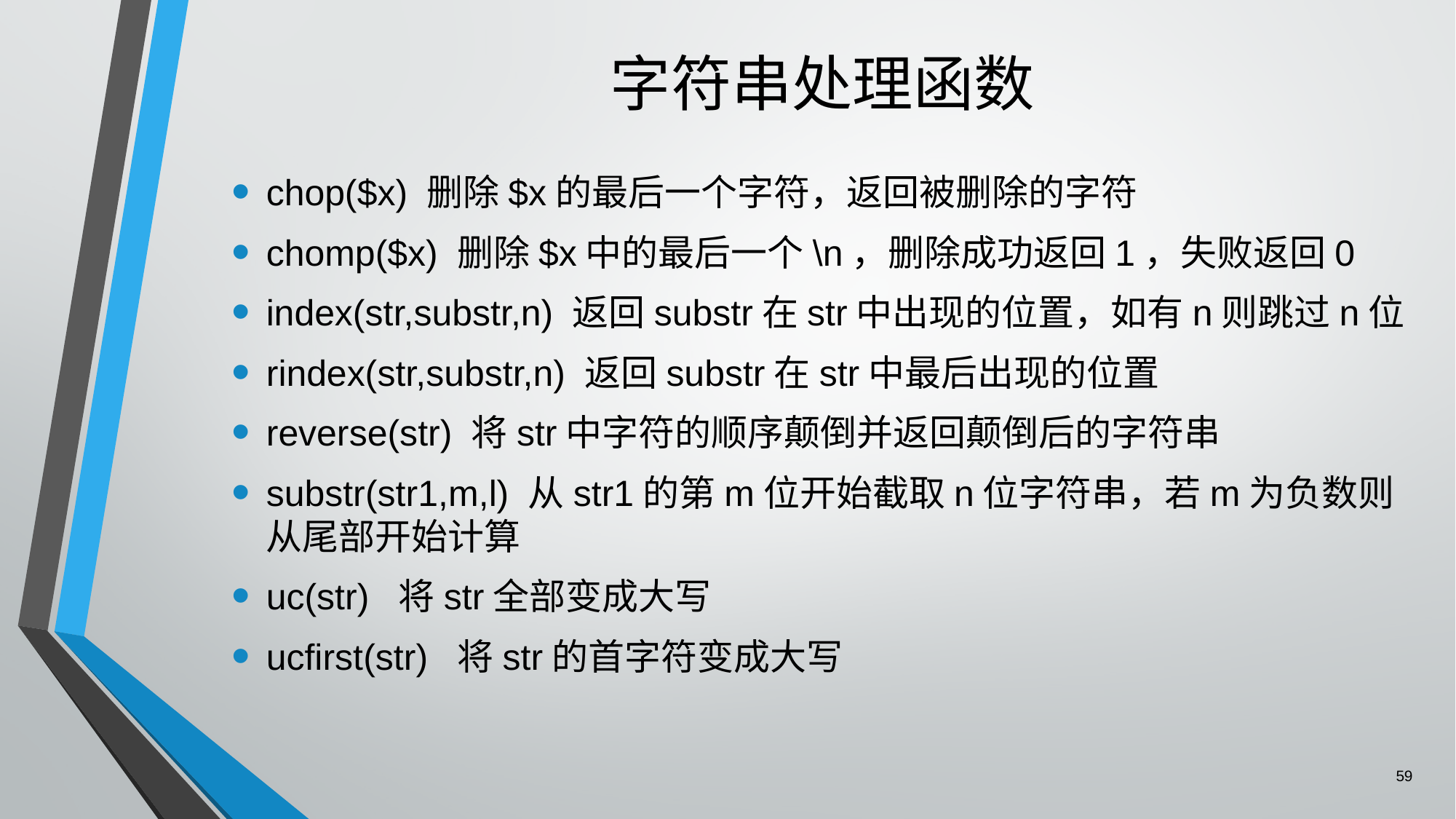

# 字符串处理函数
chop($x) 删除$x的最后一个字符，返回被删除的字符
chomp($x) 删除$x中的最后一个\n，删除成功返回1，失败返回0
index(str,substr,n) 返回substr在str中出现的位置，如有n则跳过n位
rindex(str,substr,n) 返回substr在str中最后出现的位置
reverse(str) 将str中字符的顺序颠倒并返回颠倒后的字符串
substr(str1,m,l) 从str1的第m位开始截取n位字符串，若m为负数则从尾部开始计算
uc(str)  将str全部变成大写
ucfirst(str)  将str的首字符变成大写
59